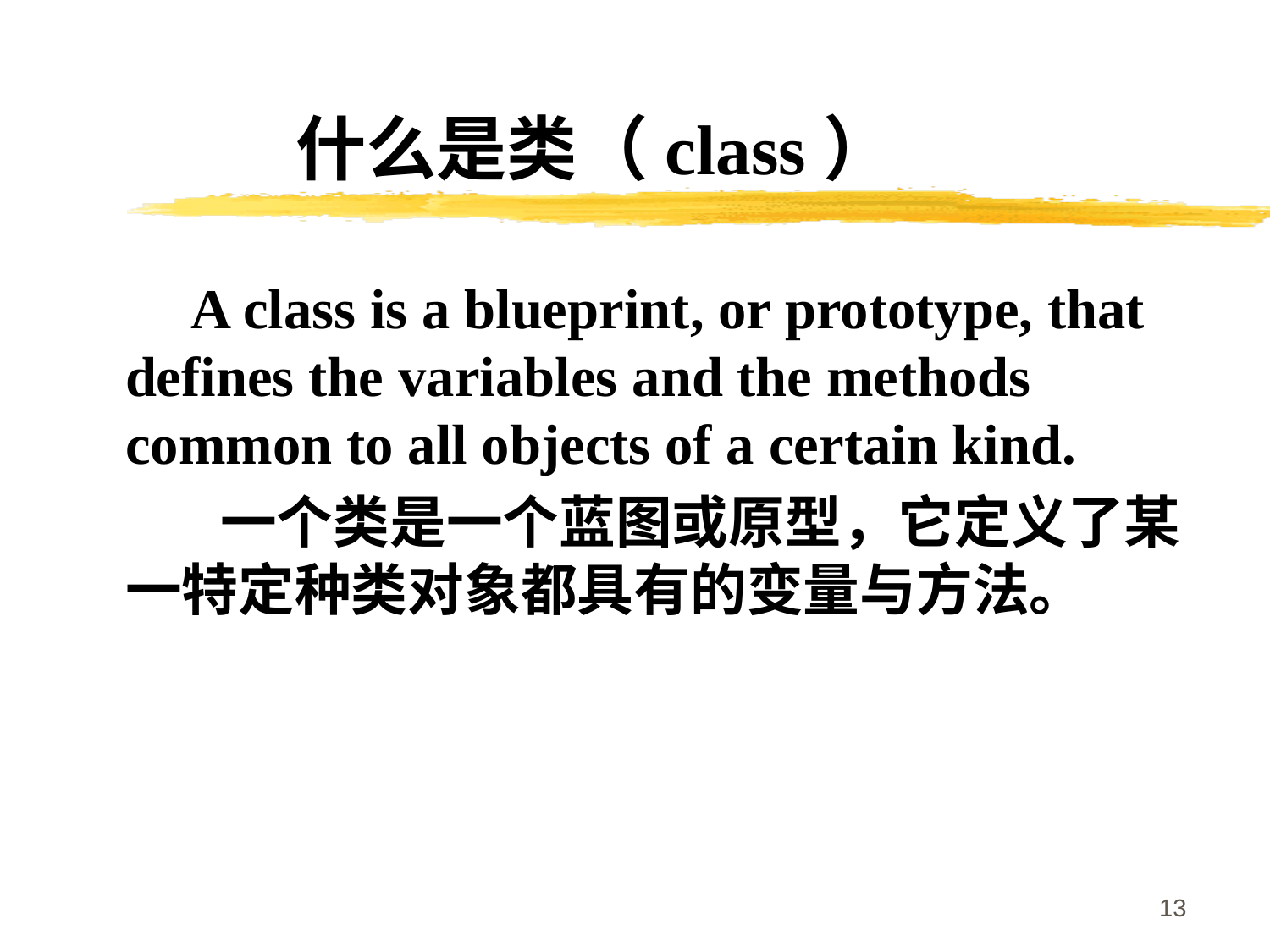

# 什么是类（class）
        A class is a blueprint, or prototype, that defines the variables and the methods common to all objects of a certain kind.
          一个类是一个蓝图或原型，它定义了某一特定种类对象都具有的变量与方法。
13